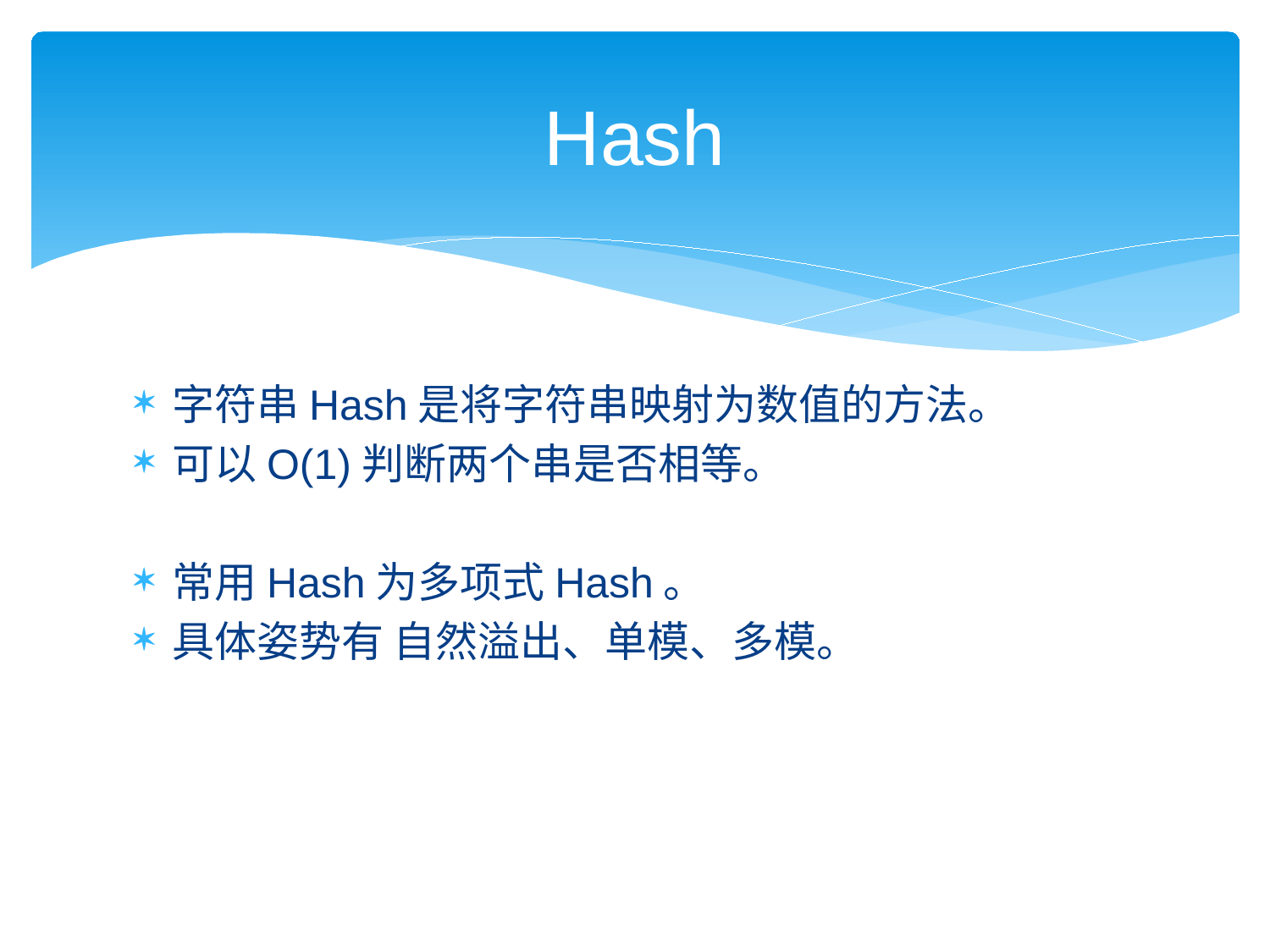

# Hash
字符串Hash是将字符串映射为数值的方法。
可以O(1)判断两个串是否相等。

常用Hash为多项式Hash。
具体姿势有 自然溢出、单模、多模。